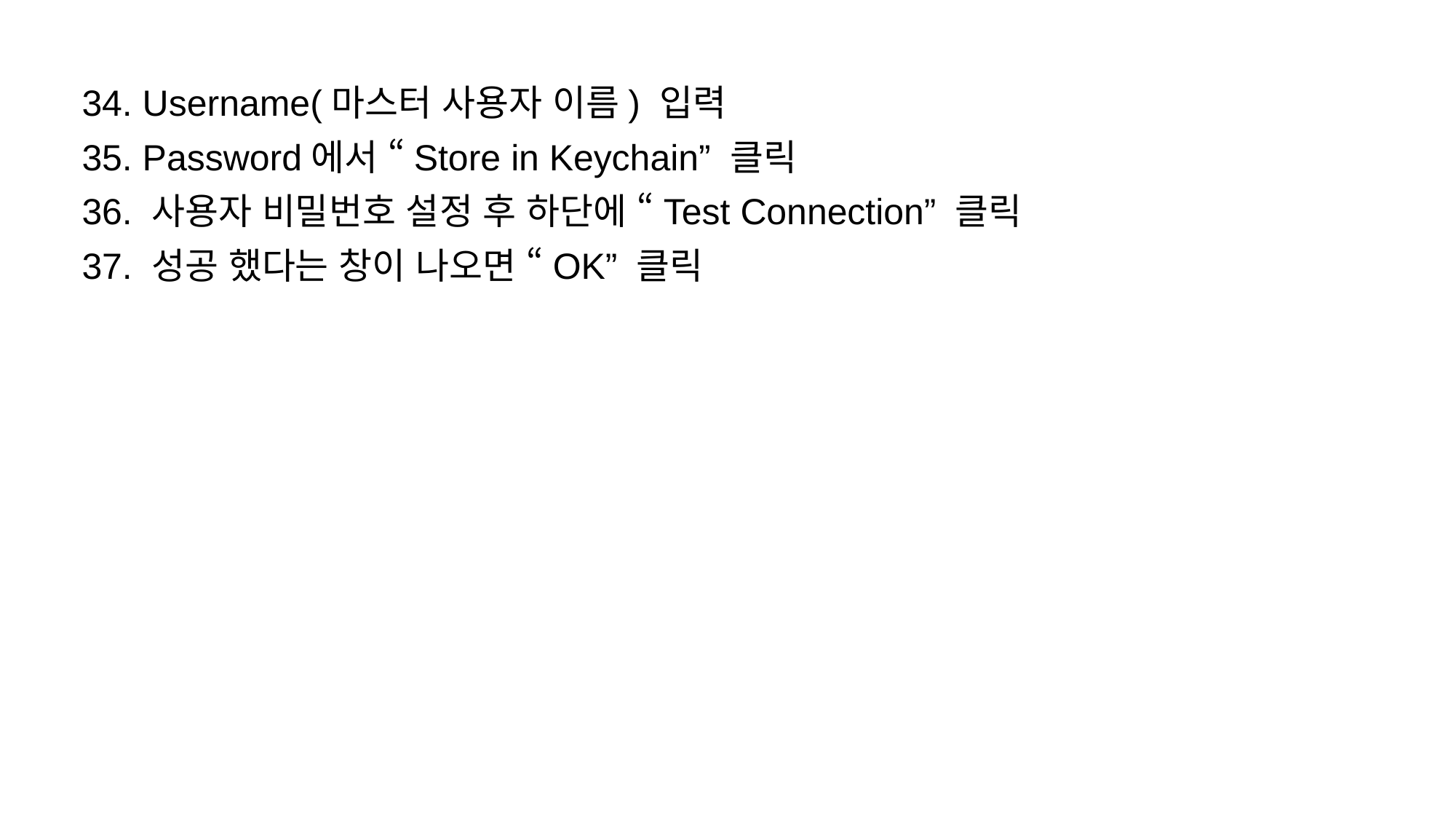

34. Username(마스터 사용자 이름) 입력
35. Password에서 “Store in Keychain” 클릭
36. 사용자 비밀번호 설정 후 하단에 “Test Connection” 클릭
37. 성공 했다는 창이 나오면 “OK” 클릭